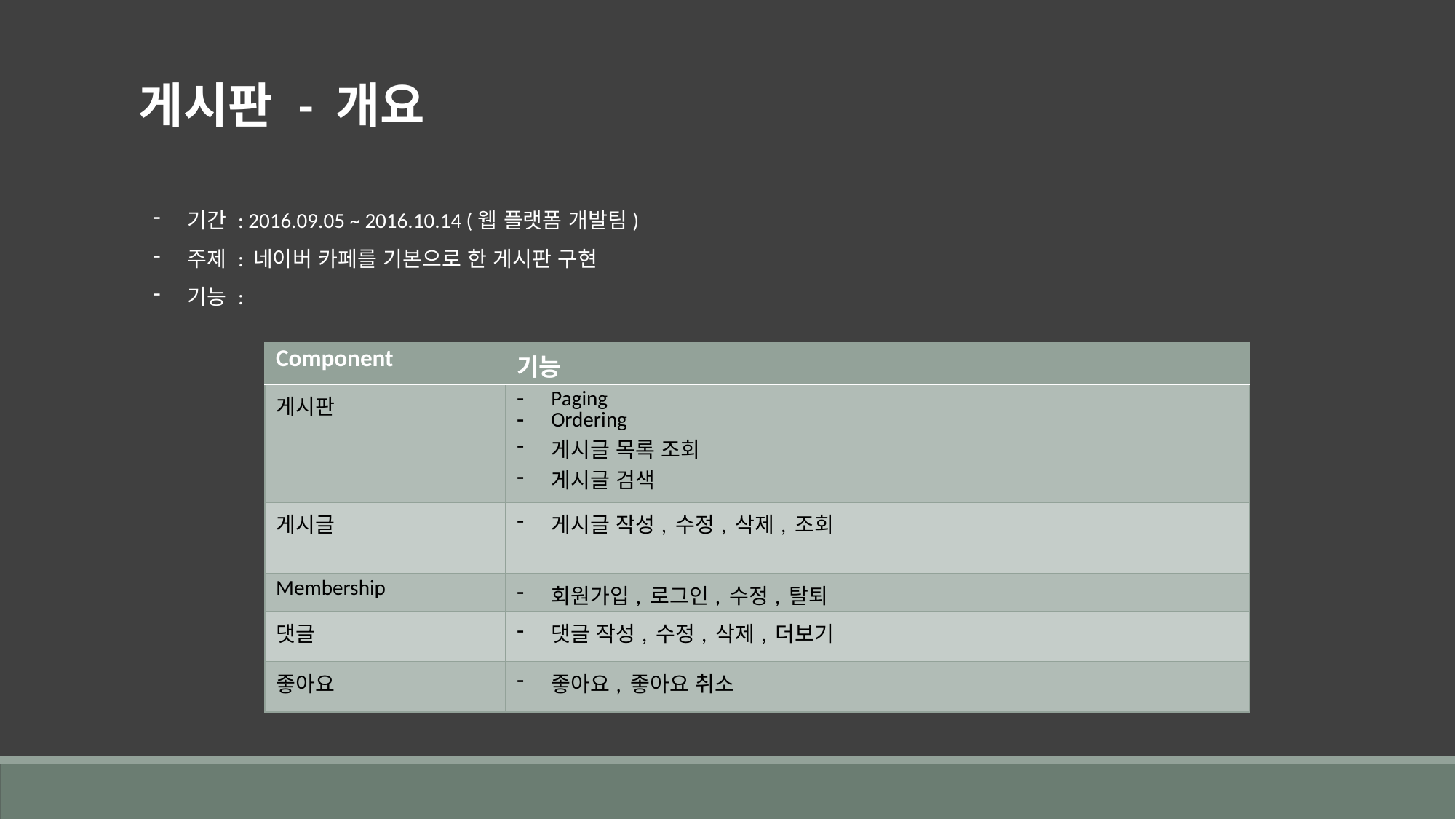

게시판 - 개요
기간 : 2016.09.05 ~ 2016.10.14 (웹 플랫폼 개발팀)
주제 : 네이버 카페를 기본으로 한 게시판 구현
기능 :
| Component | 기능 |
| --- | --- |
| 게시판 | Paging Ordering 게시글 목록 조회 게시글 검색 |
| 게시글 | 게시글 작성, 수정, 삭제, 조회 |
| Membership | 회원가입, 로그인, 수정, 탈퇴 |
| 댓글 | 댓글 작성, 수정, 삭제, 더보기 |
| 좋아요 | 좋아요, 좋아요 취소 |